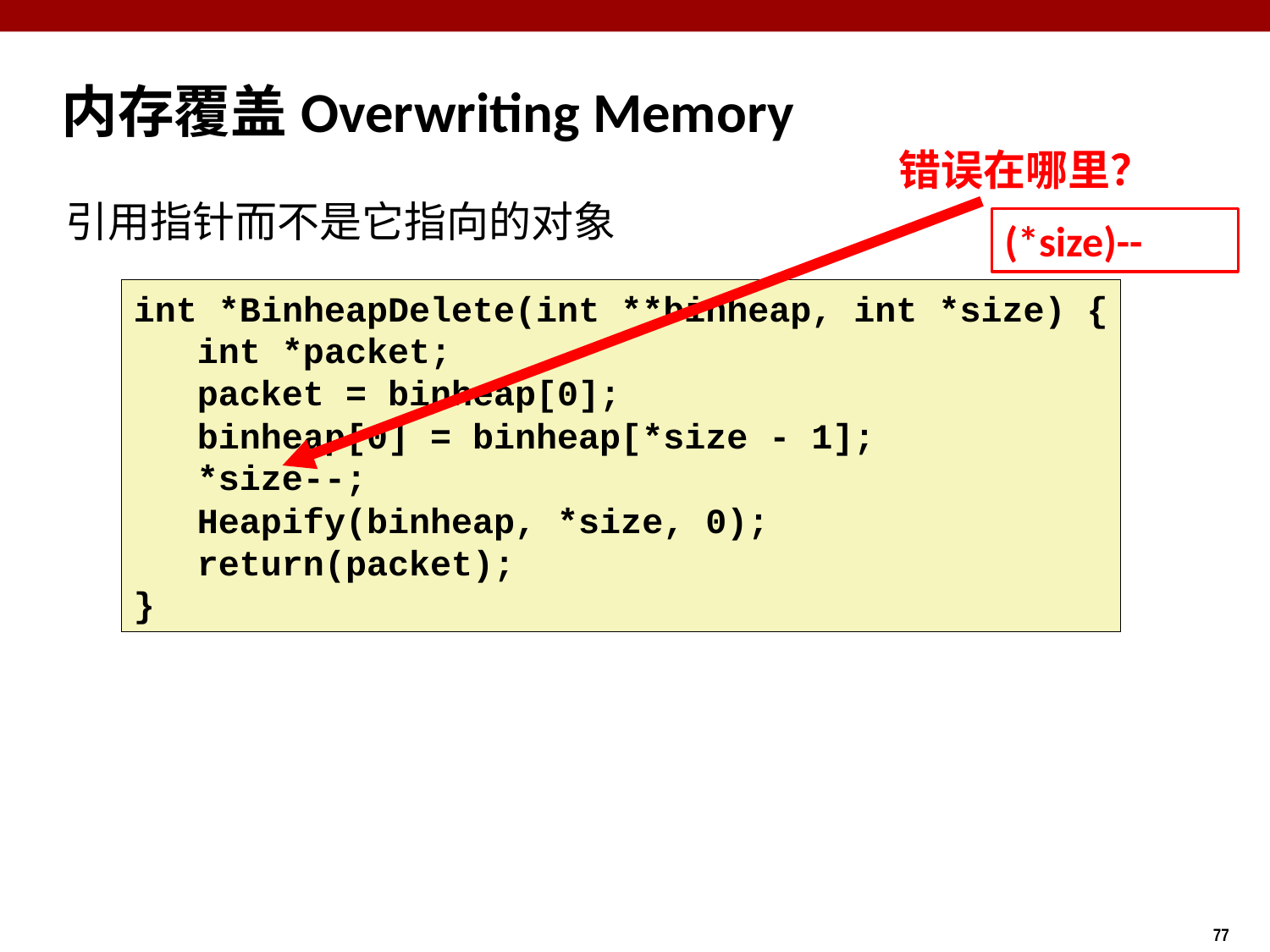

内存覆盖Overwriting Memory
错误在哪里？
引用指针而不是它指向的对象

(*size)--
int *BinheapDelete(int **binheap, int *size) {
   int *packet;
   packet = binheap[0];
   binheap[0] = binheap[*size - 1];
   *size--;
   Heapify(binheap, *size, 0);
   return(packet);
}